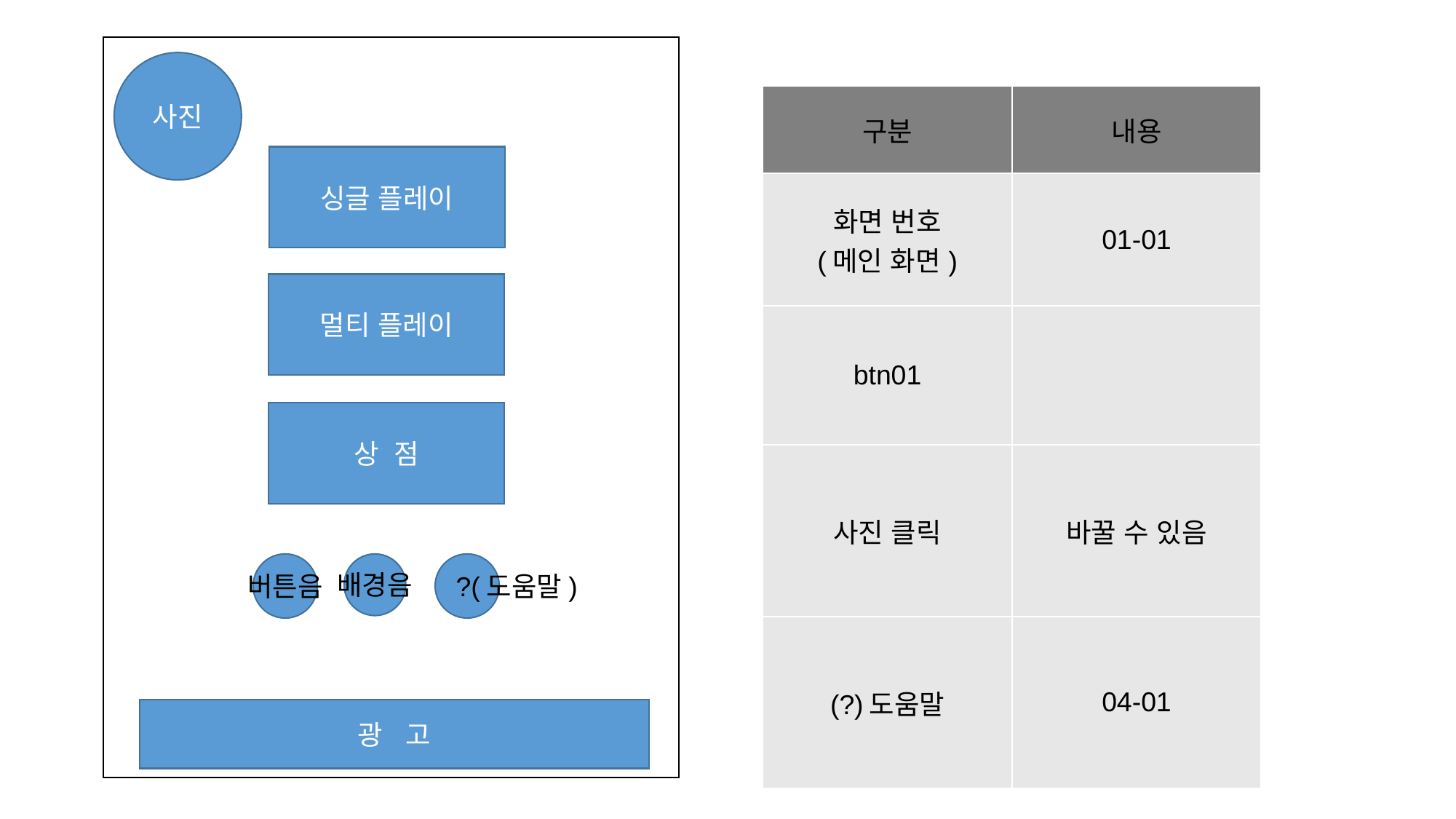

사진
| 구분 | 내용 |
| --- | --- |
| 화면 번호 (메인 화면) | 01-01 |
| btn01 |  |
| 사진 클릭 | 바꿀 수 있음 |
| (?)도움말 | 04-01 |
싱글 플레이
멀티 플레이
상  점

버튼음

배경음

?(도움말)
광   고